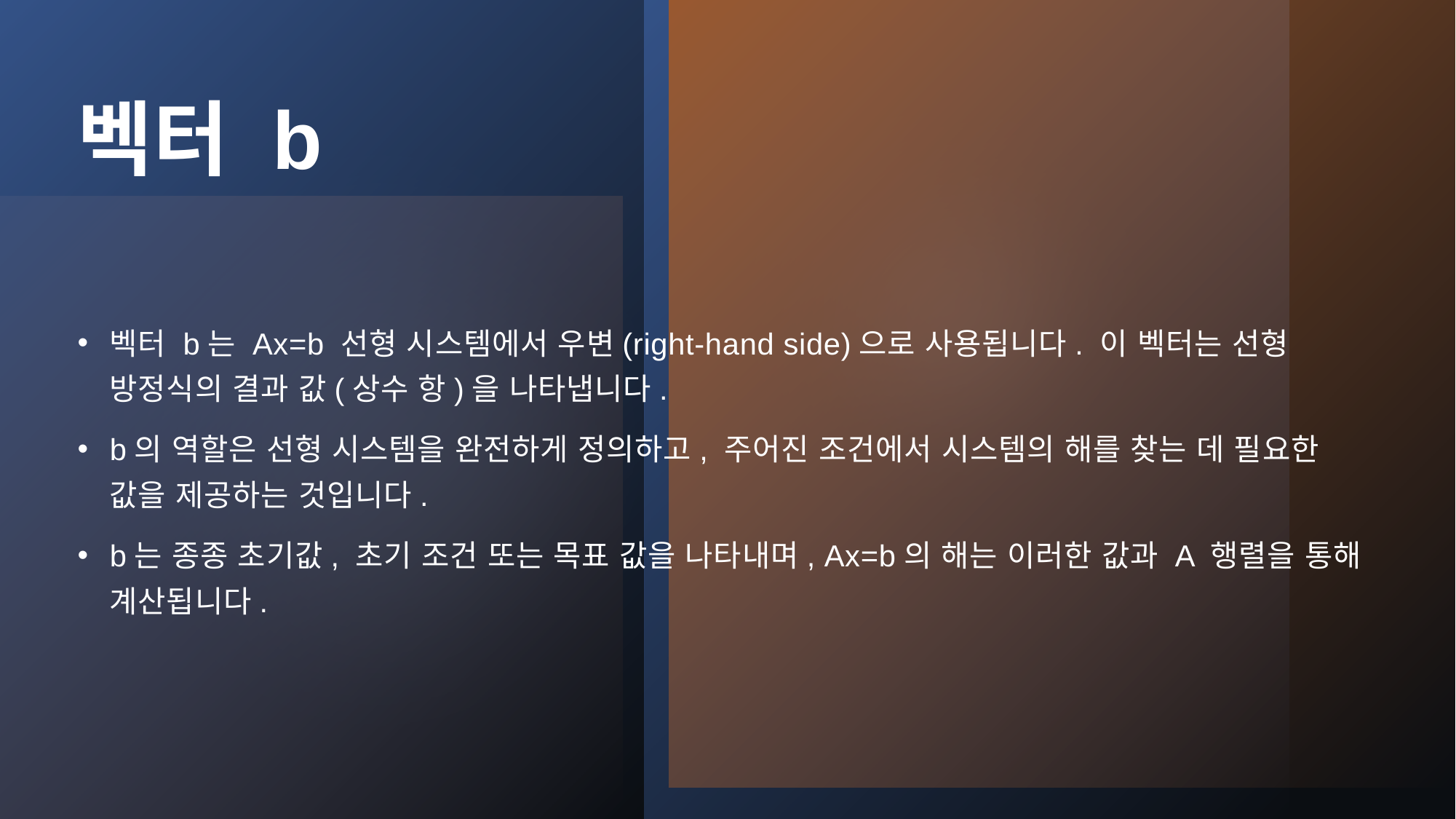

# 벡터 b
벡터 b는 Ax=b 선형 시스템에서 우변(right-hand side)으로 사용됩니다. 이 벡터는 선형 방정식의 결과 값(상수 항)을 나타냅니다.
b의 역할은 선형 시스템을 완전하게 정의하고, 주어진 조건에서 시스템의 해를 찾는 데 필요한 값을 제공하는 것입니다.
b는 종종 초기값, 초기 조건 또는 목표 값을 나타내며, Ax=b의 해는 이러한 값과 A 행렬을 통해 계산됩니다.